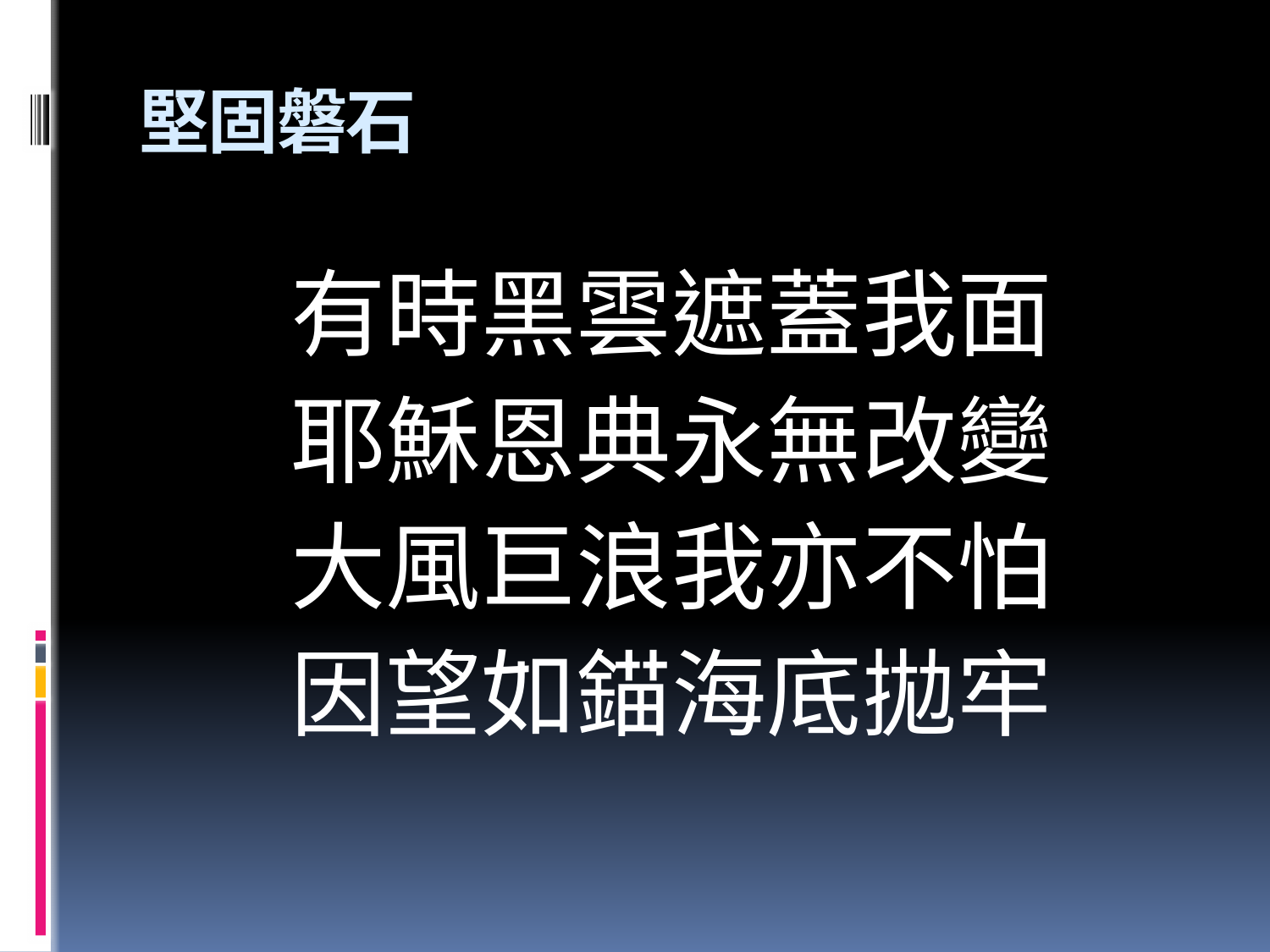

# 堅固磐石
有時黑雲遮蓋我面
耶穌恩典永無改變
大風巨浪我亦不怕
因望如錨海底拋牢